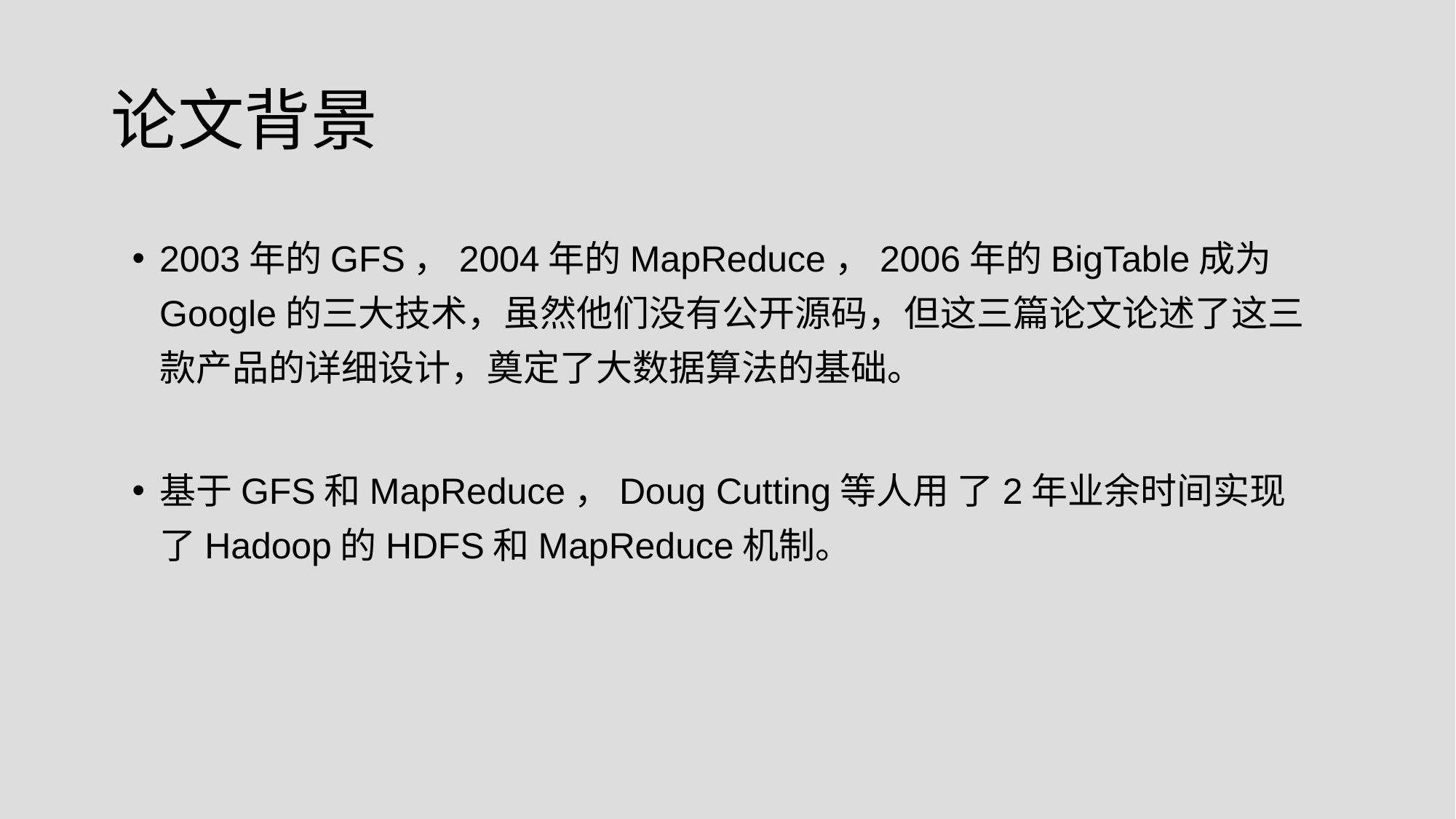

# 论文背景
2003年的GFS，2004年的MapReduce，2006年的BigTable成为Google的三大技术，虽然他们没有公开源码，但这三篇论文论述了这三款产品的详细设计，奠定了大数据算法的基础。

基于GFS和MapReduce，Doug Cutting等人用 了2年业余时间实现了Hadoop的HDFS和MapReduce机制。